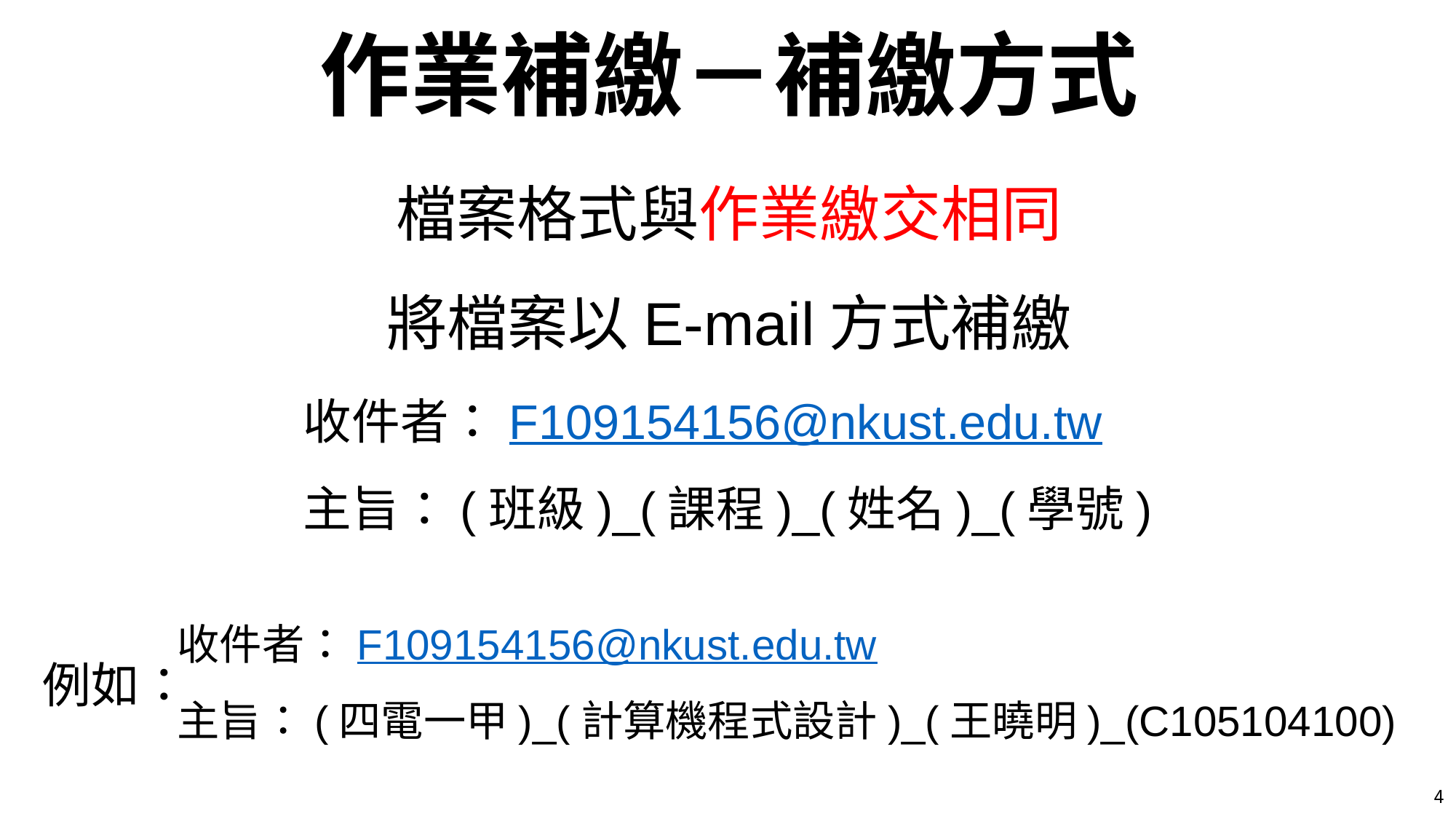

作業補繳－補繳方式
檔案格式與作業繳交相同
將檔案以E-mail方式補繳
收件者：F109154156@nkust.edu.tw
主旨：(班級)_(課程)_(姓名)_(學號)
收件者：F109154156@nkust.edu.tw
主旨：(四電一甲)_(計算機程式設計)_(王曉明)_(C105104100)
例如：
4